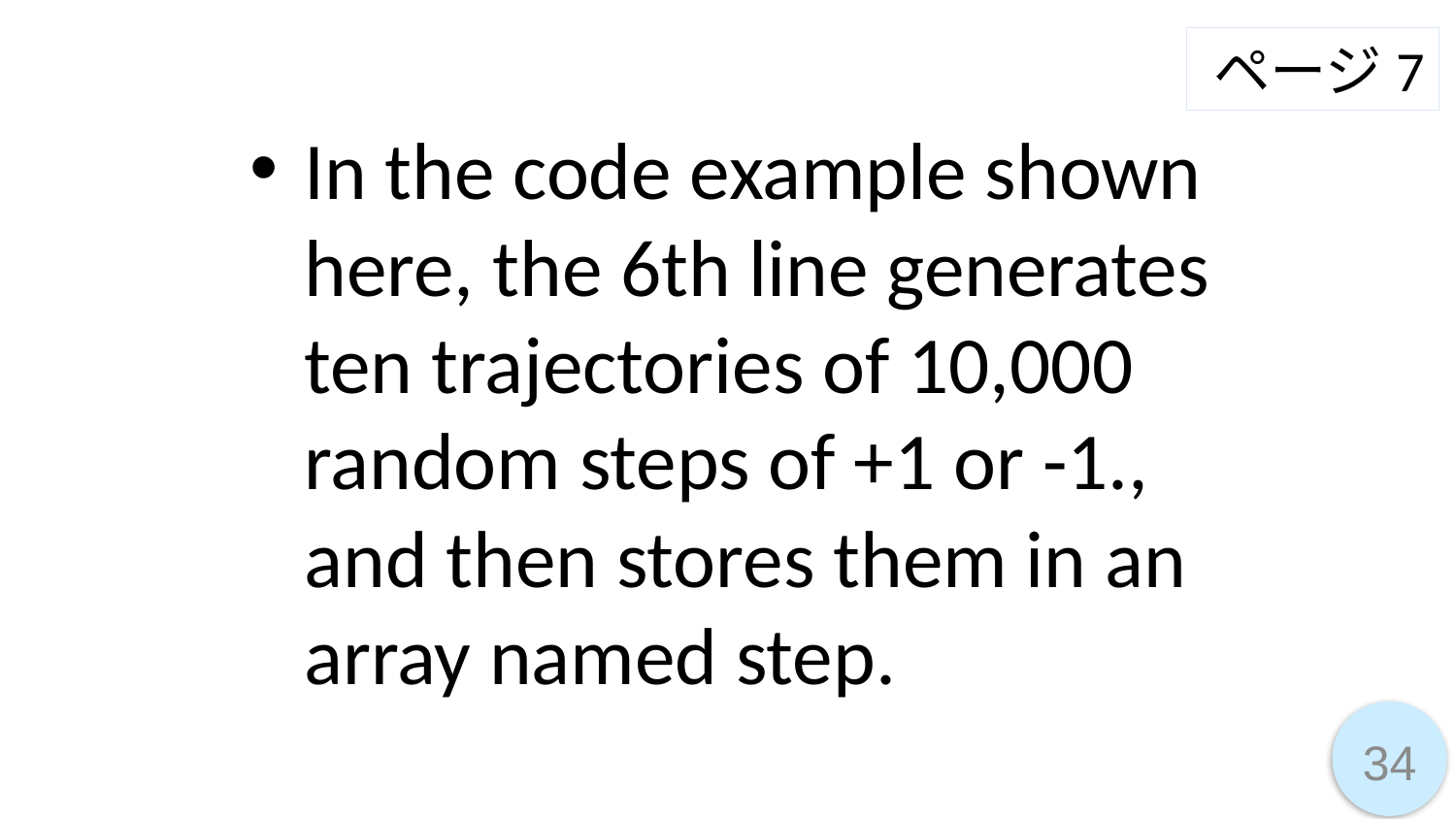

ページ7
In the code example shown here, the 6th line generates ten trajectories of 10,000 random steps of +1 or -1., and then stores them in an array named step.
34